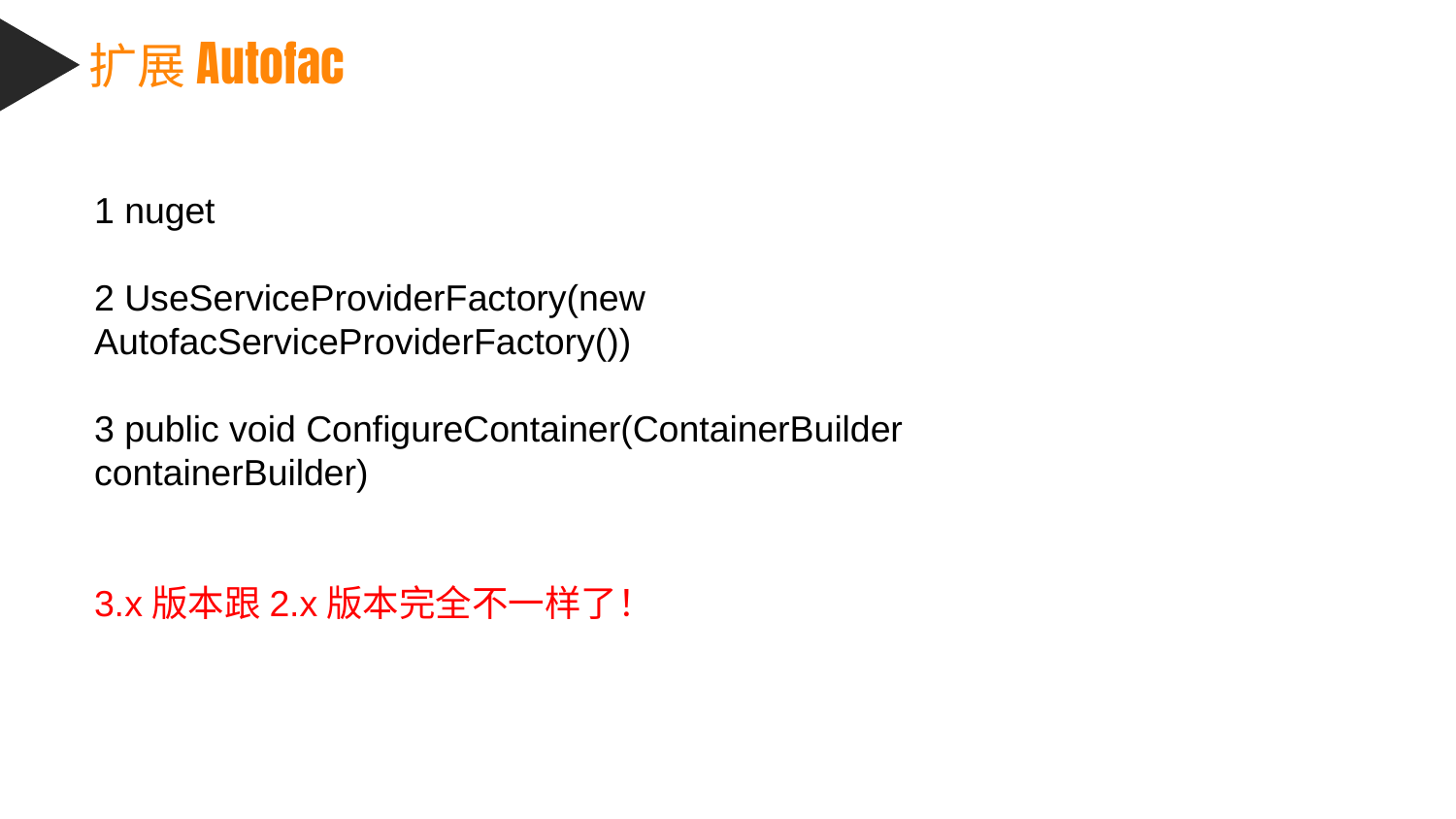

扩展Autofac
1 nuget

2 UseServiceProviderFactory(new AutofacServiceProviderFactory())

3 public void ConfigureContainer(ContainerBuilder containerBuilder)

3.x版本跟2.x版本完全不一样了！